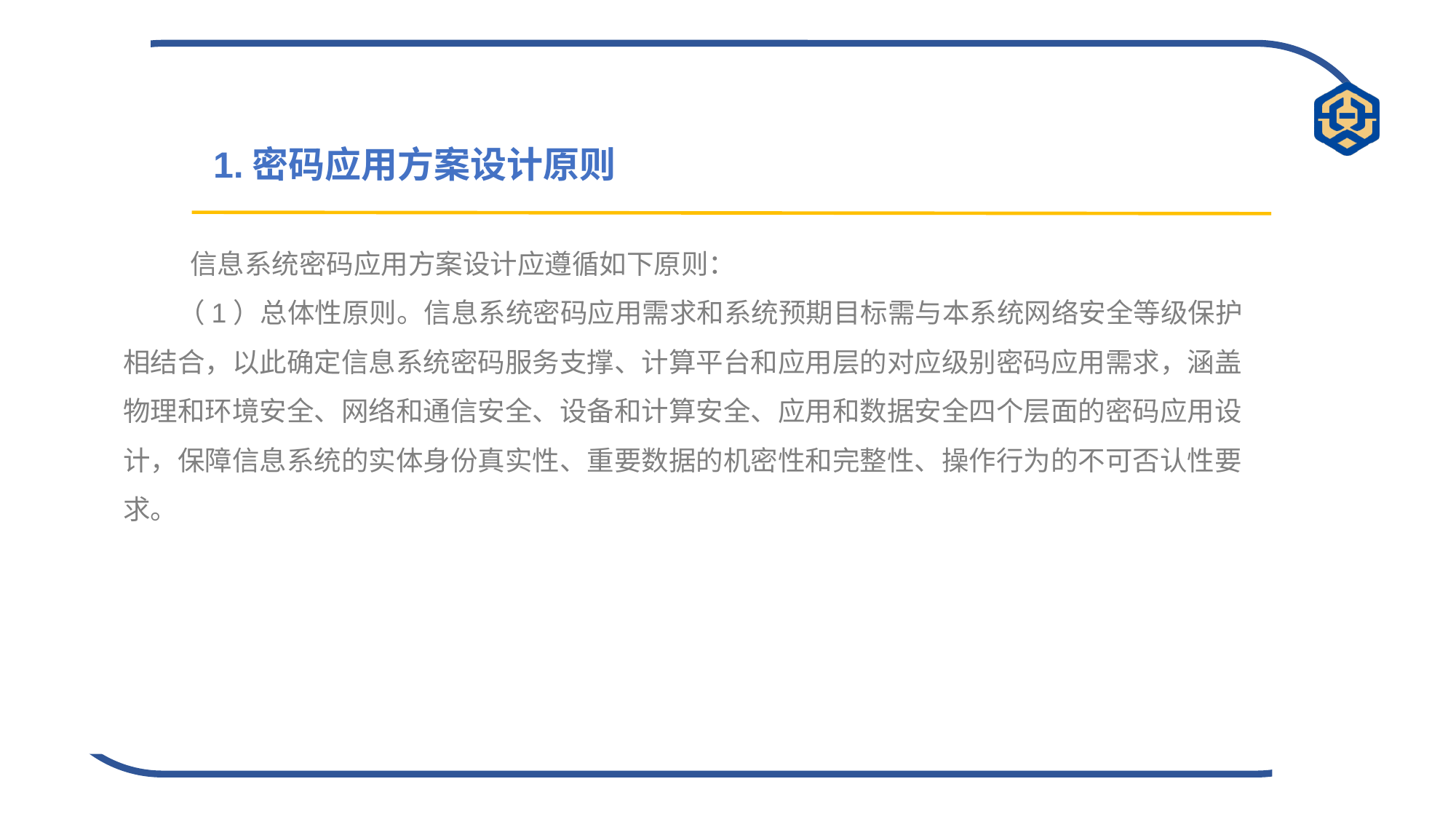

1.密码应用方案设计原则
 信息系统密码应用方案设计应遵循如下原则：
（1）总体性原则。信息系统密码应用需求和系统预期目标需与本系统网络安全等级保护相结合，以此确定信息系统密码服务支撑、计算平台和应用层的对应级别密码应用需求，涵盖物理和环境安全、网络和通信安全、设备和计算安全、应用和数据安全四个层面的密码应用设计，保障信息系统的实体身份真实性、重要数据的机密性和完整性、操作行为的不可否认性要求。